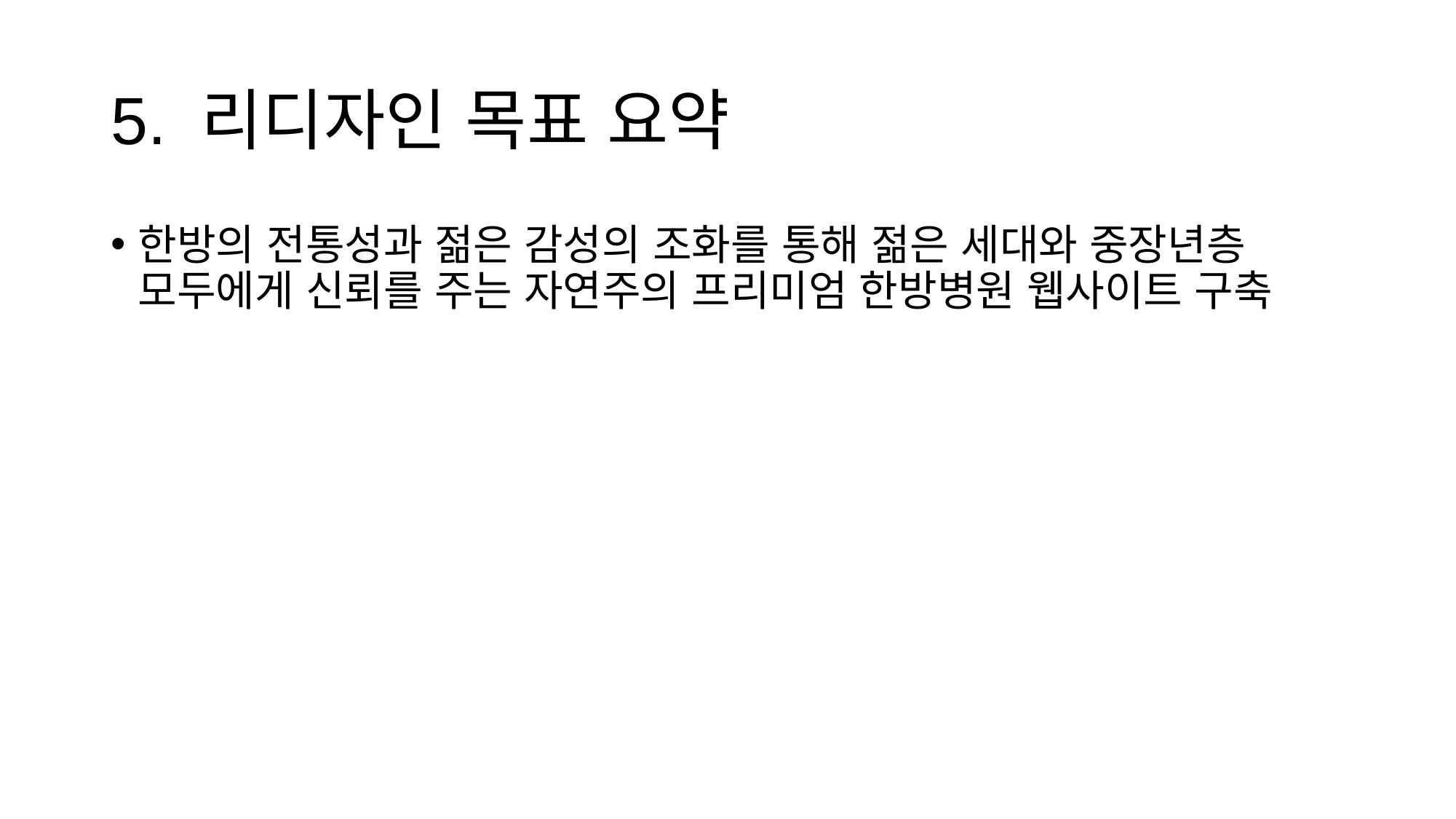

# 5. 리디자인 목표 요약
한방의 전통성과 젊은 감성의 조화를 통해 젊은 세대와 중장년층 모두에게 신뢰를 주는 자연주의 프리미엄 한방병원 웹사이트 구축